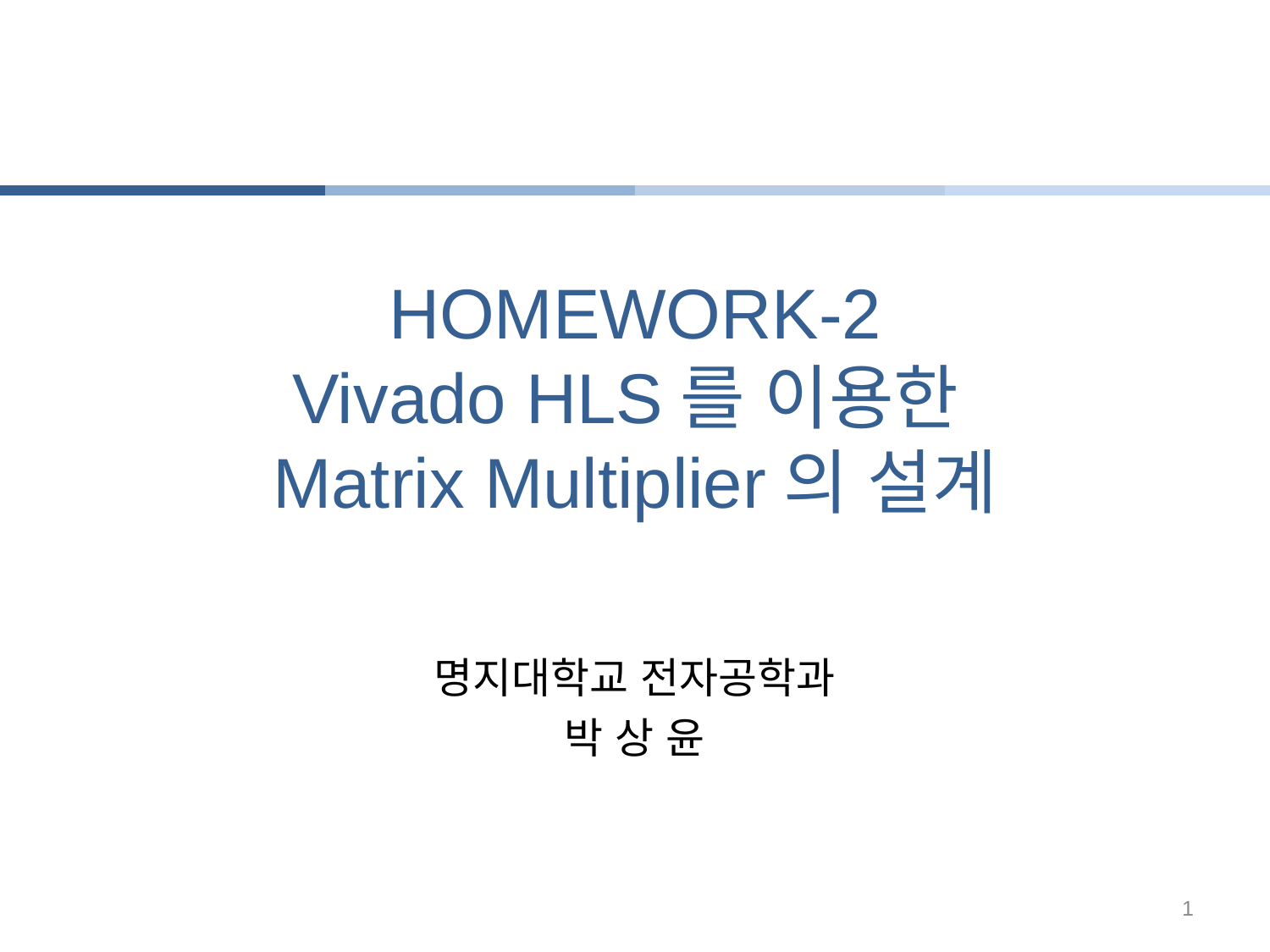

# HOMEWORK-2 Vivado HLS를 이용한 Matrix Multiplier의 설계
명지대학교 전자공학과
박 상 윤
1